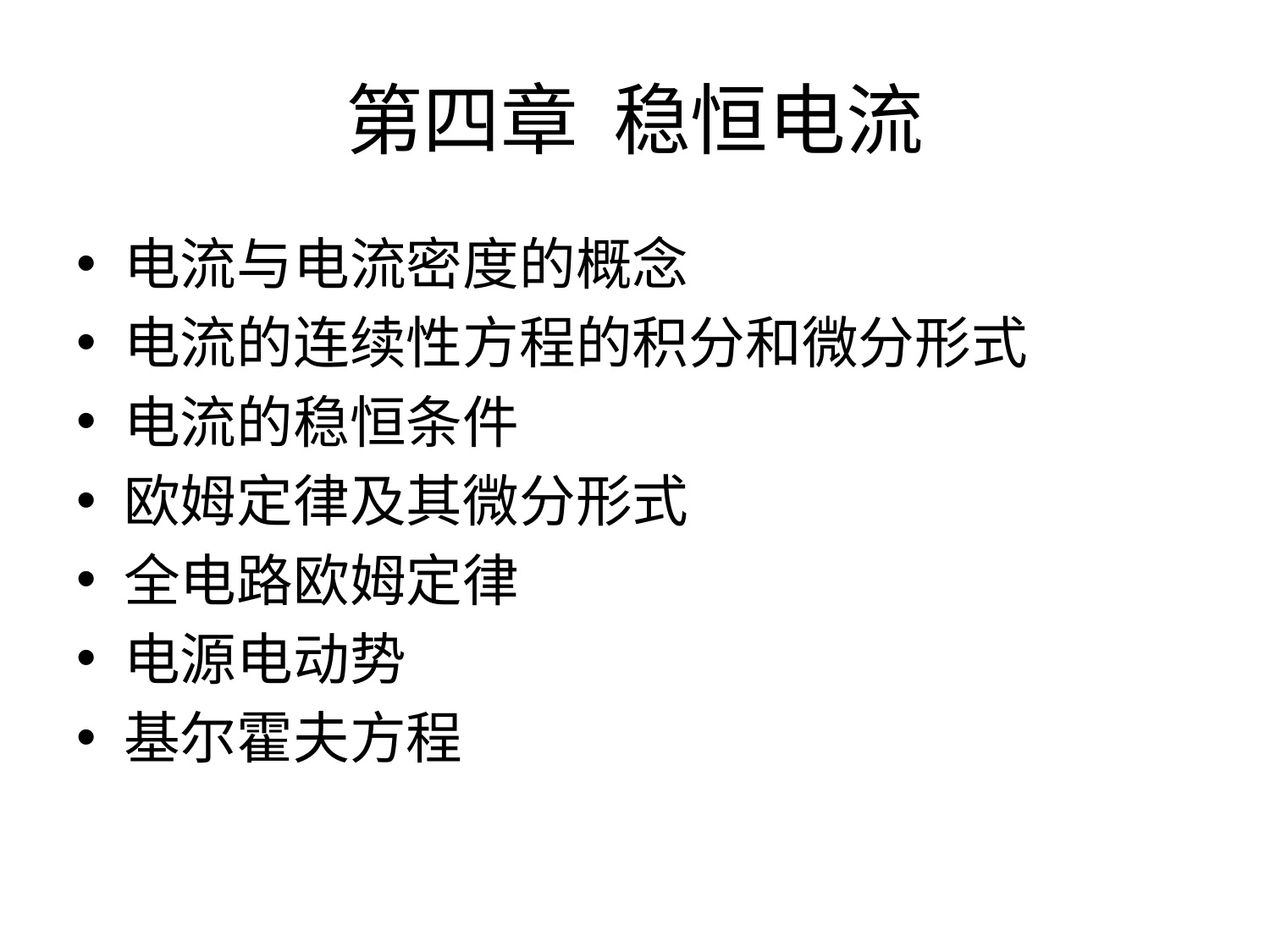

# 第四章  稳恒电流
电流与电流密度的概念
电流的连续性方程的积分和微分形式
电流的稳恒条件
欧姆定律及其微分形式
全电路欧姆定律
电源电动势
基尔霍夫方程